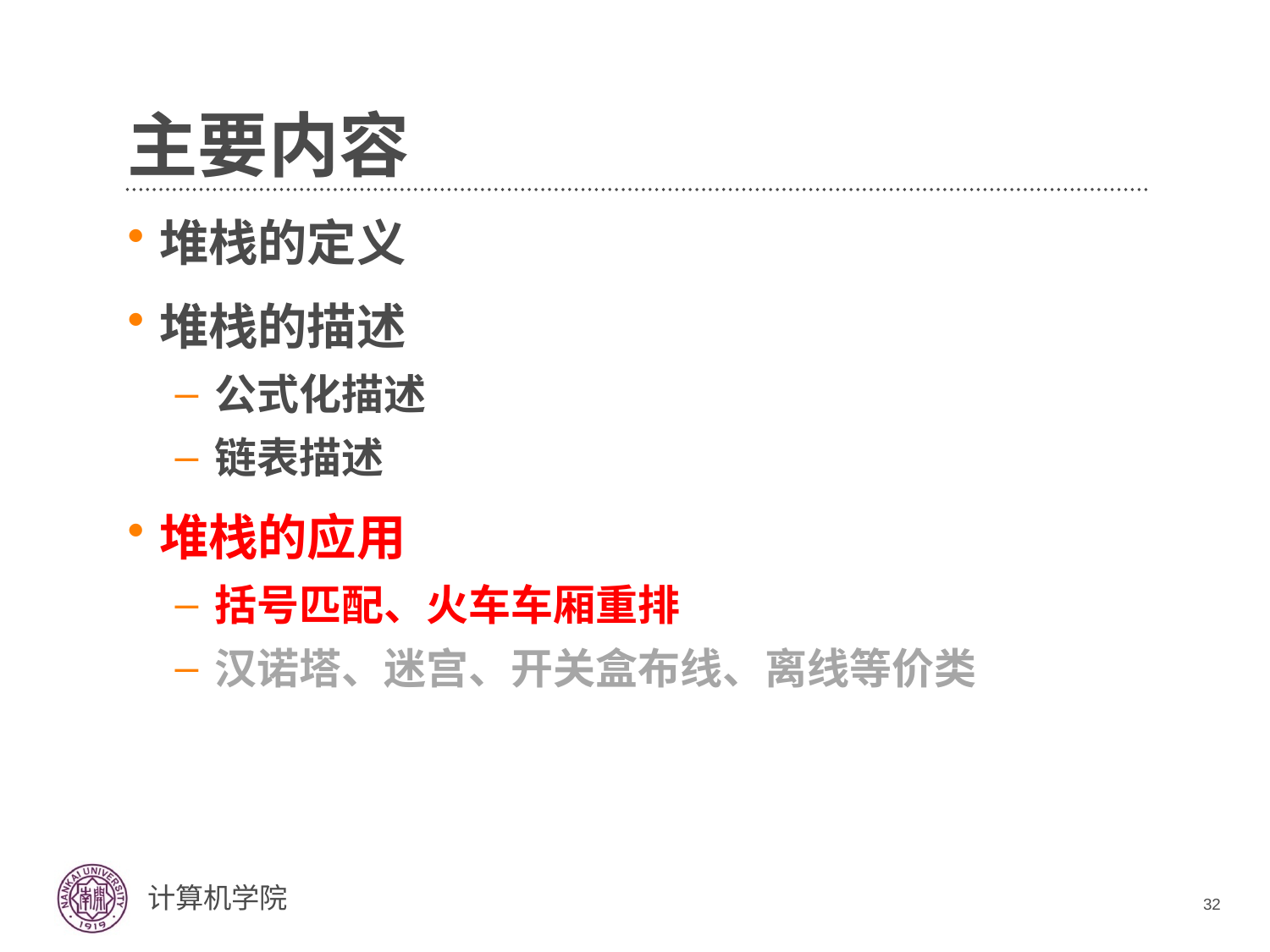

# 主要内容
堆栈的定义
堆栈的描述
公式化描述
链表描述
堆栈的应用
括号匹配、火车车厢重排
汉诺塔、迷宫、开关盒布线、离线等价类
32